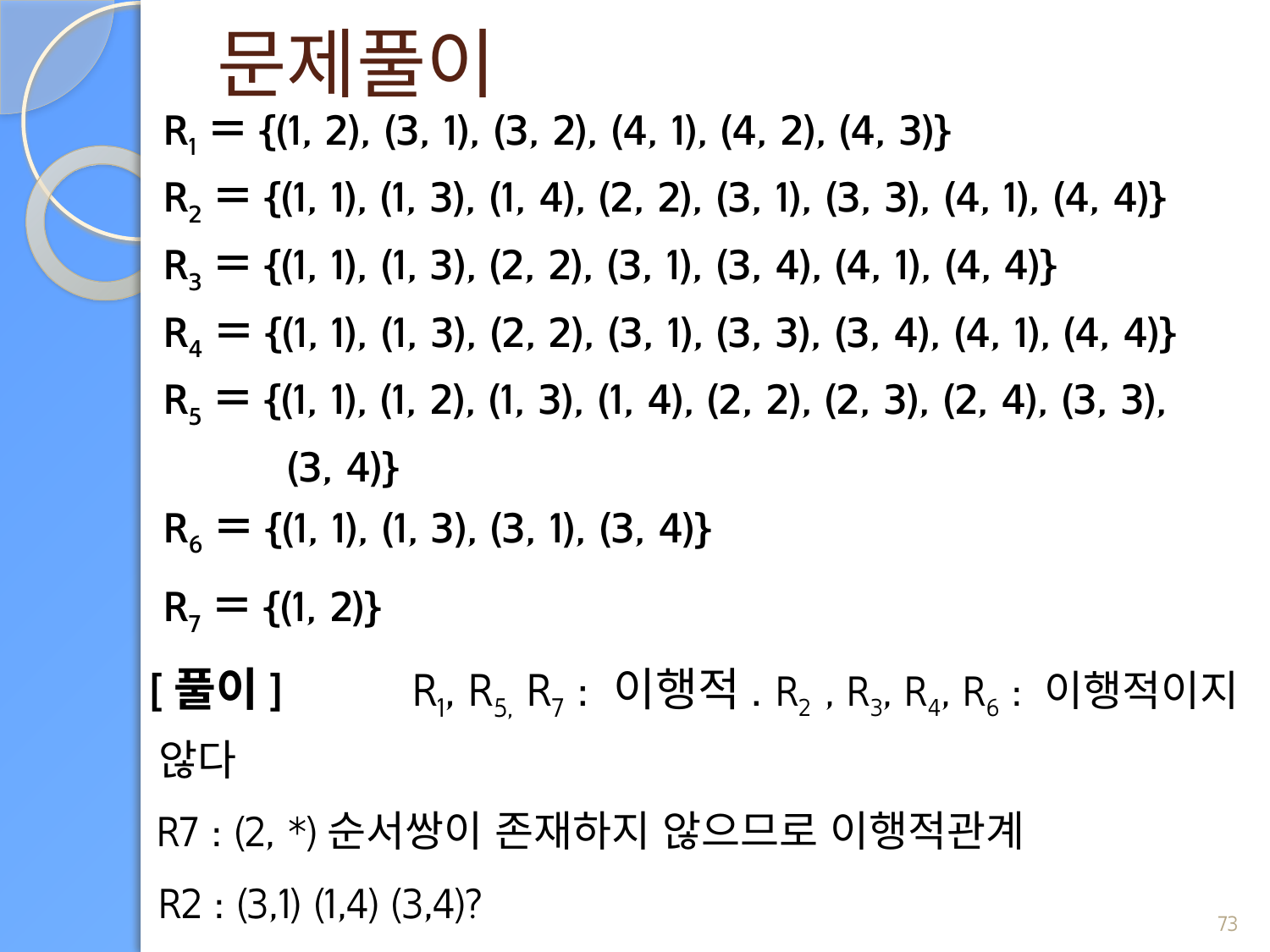

# 문제풀이
R1＝{(1, 2), (3, 1), (3, 2), (4, 1), (4, 2), (4, 3)}
R2＝{(1, 1), (1, 3), (1, 4), (2, 2), (3, 1), (3, 3), (4, 1), (4, 4)}
R3＝{(1, 1), (1, 3), (2, 2), (3, 1), (3, 4), (4, 1), (4, 4)}
R4＝{(1, 1), (1, 3), (2, 2), (3, 1), (3, 3), (3, 4), (4, 1), (4, 4)}
R5＝{(1, 1), (1, 2), (1, 3), (1, 4), (2, 2), (2, 3), (2, 4), (3, 3),
         (3, 4)}
R6＝{(1, 1), (1, 3), (3, 1), (3, 4)}
R7＝{(1, 2)}
  [풀이]  	R1, R5, R7 : 이행적. R2  , R3, R4, R6 : 이행적이지 않다
   R7 : (2, *)순서쌍이 존재하지 않으므로 이행적관계
	R2 : (3,1) (1,4) (3,4)?
   R3, R6 : (3,1) (1,3) (3,3)?
   R4: (1,3) (3,4) (1,4)?
   R6: (3,1) (1,3) (3,3)?
73